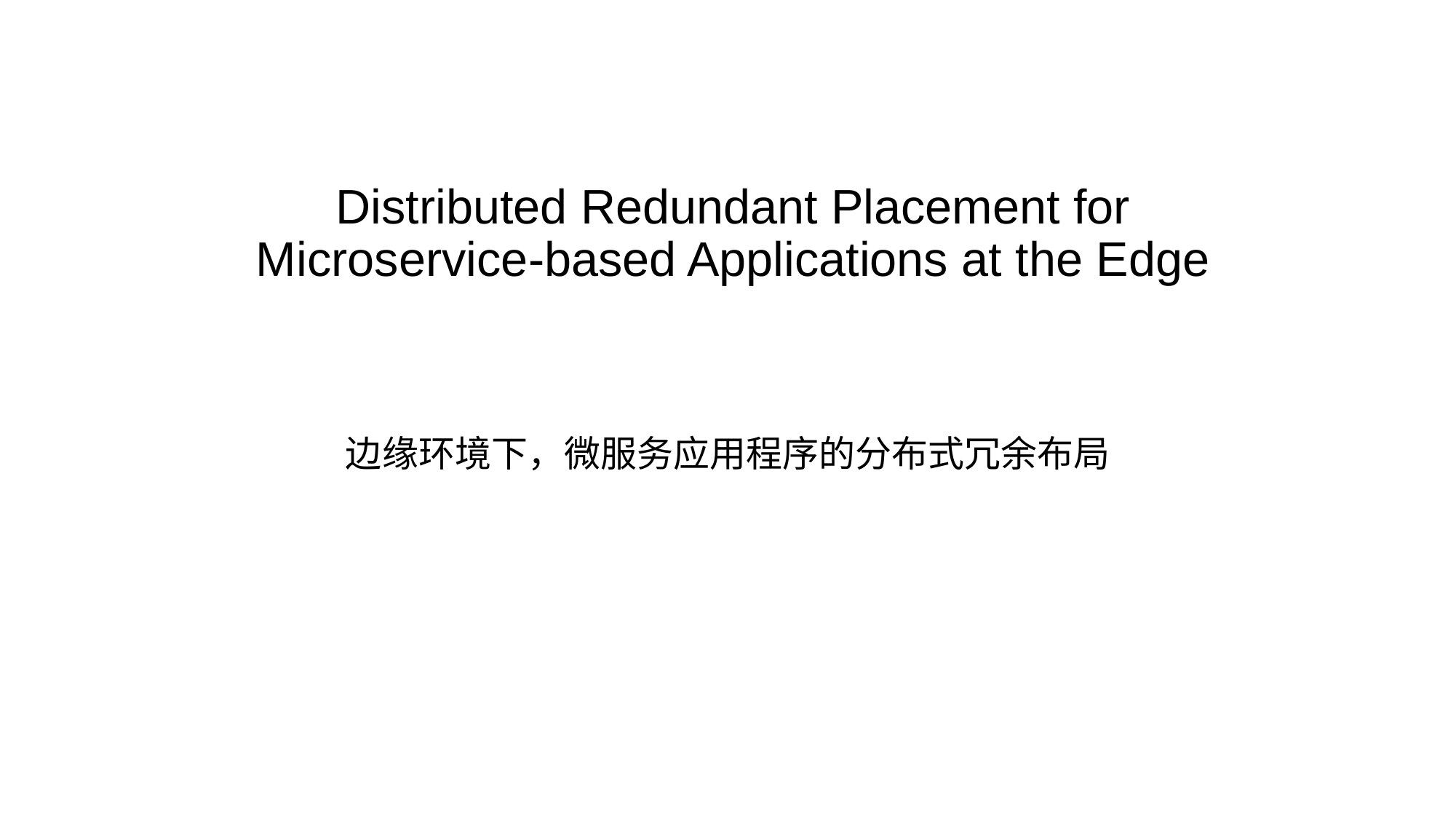

# Distributed Redundant Placement for Microservice-based Applications at the Edge
边缘环境下，微服务应用程序的分布式冗余布局